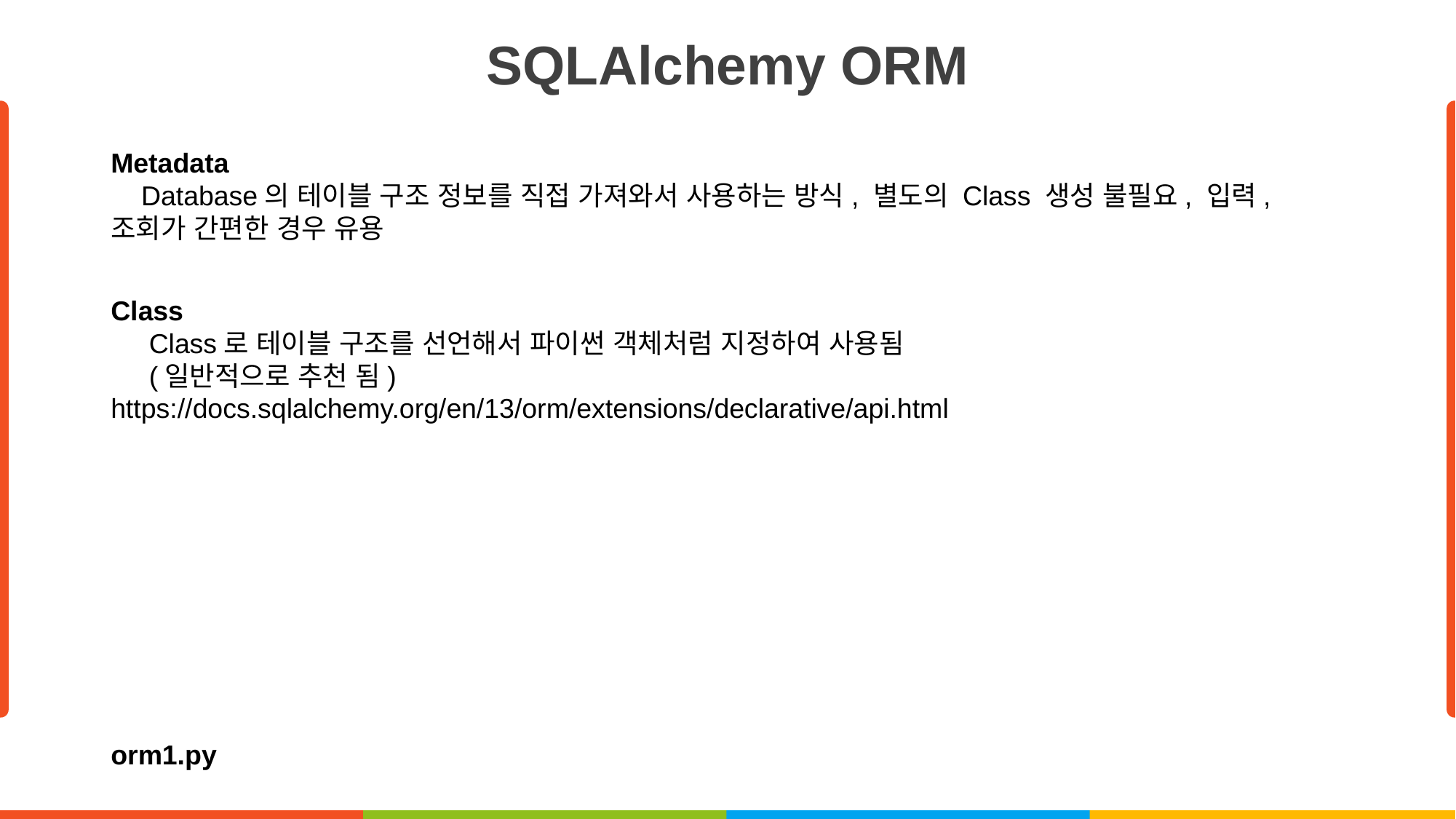

SQLAlchemy ORM

Metadata
    Database의 테이블 구조 정보를 직접 가져와서 사용하는 방식, 별도의 Class 생성 불필요, 입력, 조회가 간편한 경우 유용
Class
     Class로 테이블 구조를 선언해서 파이썬 객체처럼 지정하여 사용됨
     (일반적으로 추천 됨)
https://docs.sqlalchemy.org/en/13/orm/extensions/declarative/api.html
orm1.py